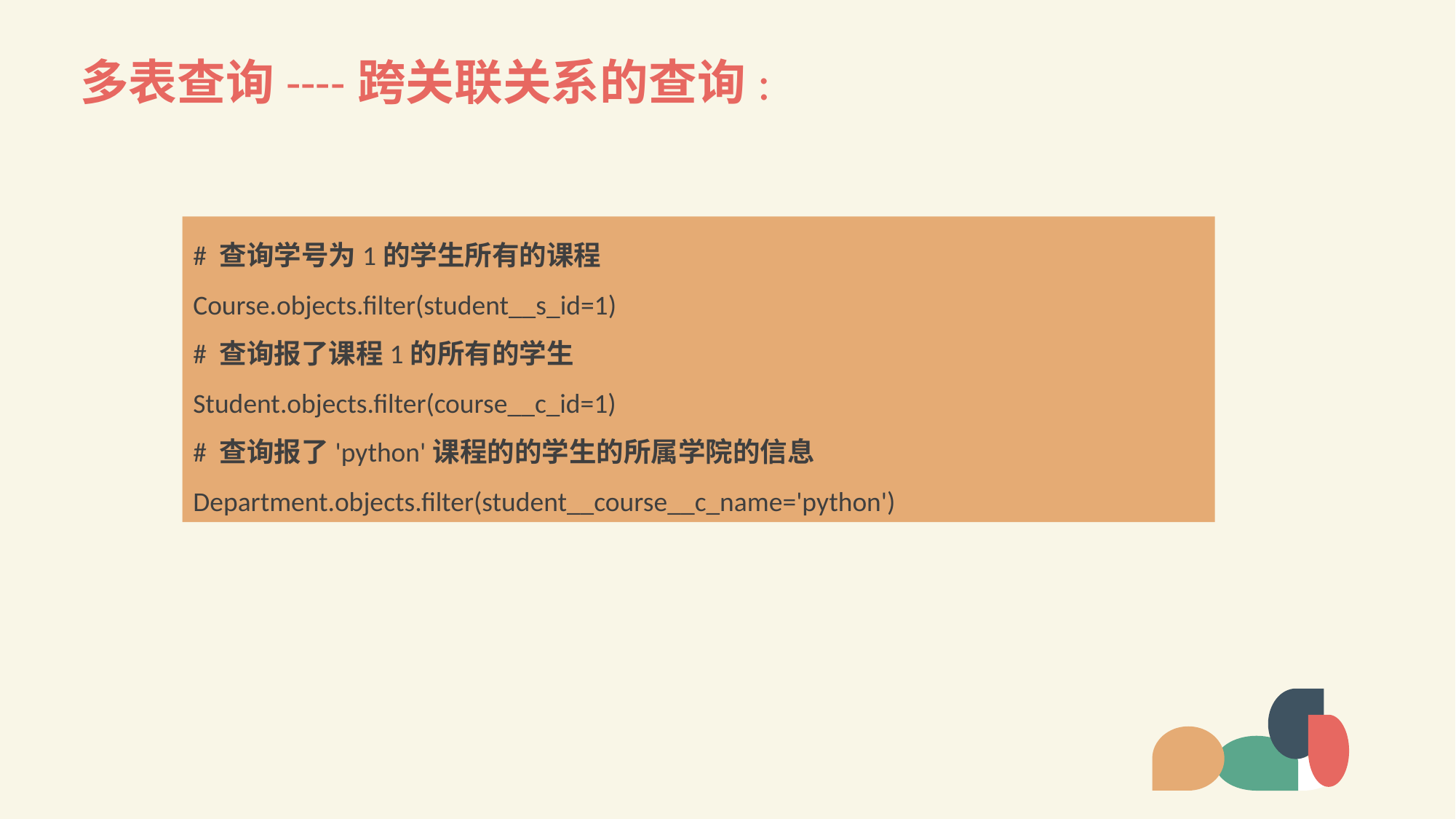

# 多表查询----跨关联关系的查询:
# 查询学号为1的学生所有的课程
Course.objects.filter(student__s_id=1)
# 查询报了课程1的所有的学生
Student.objects.filter(course__c_id=1)
# 查询报了'python'课程的的学生的所属学院的信息
Department.objects.filter(student__course__c_name='python')

LOREM